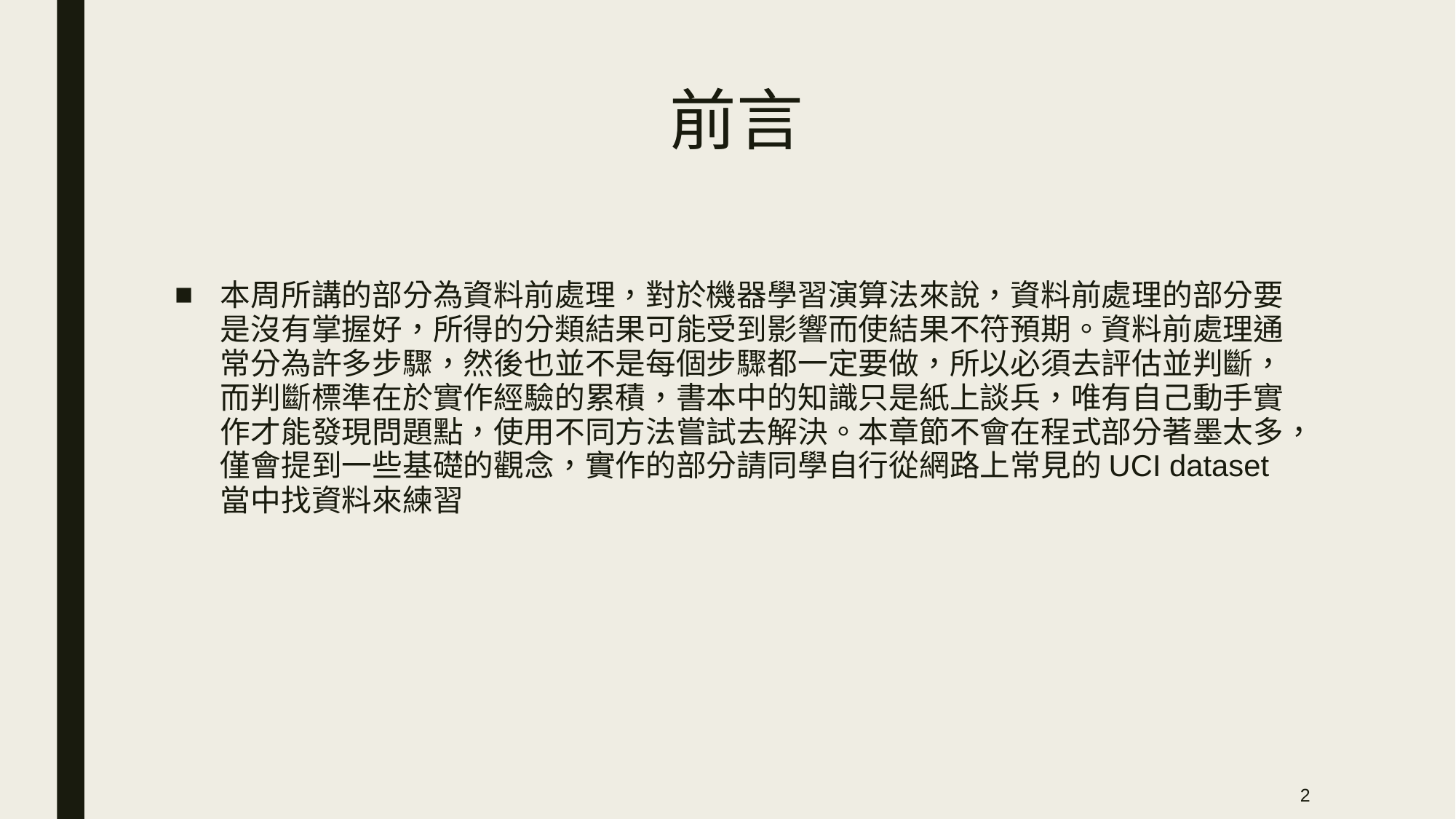

# 前言
本周所講的部分為資料前處理，對於機器學習演算法來說，資料前處理的部分要是沒有掌握好，所得的分類結果可能受到影響而使結果不符預期。資料前處理通常分為許多步驟，然後也並不是每個步驟都一定要做，所以必須去評估並判斷，而判斷標準在於實作經驗的累積，書本中的知識只是紙上談兵，唯有自己動手實作才能發現問題點，使用不同方法嘗試去解決。本章節不會在程式部分著墨太多，僅會提到一些基礎的觀念，實作的部分請同學自行從網路上常見的UCI dataset當中找資料來練習
2